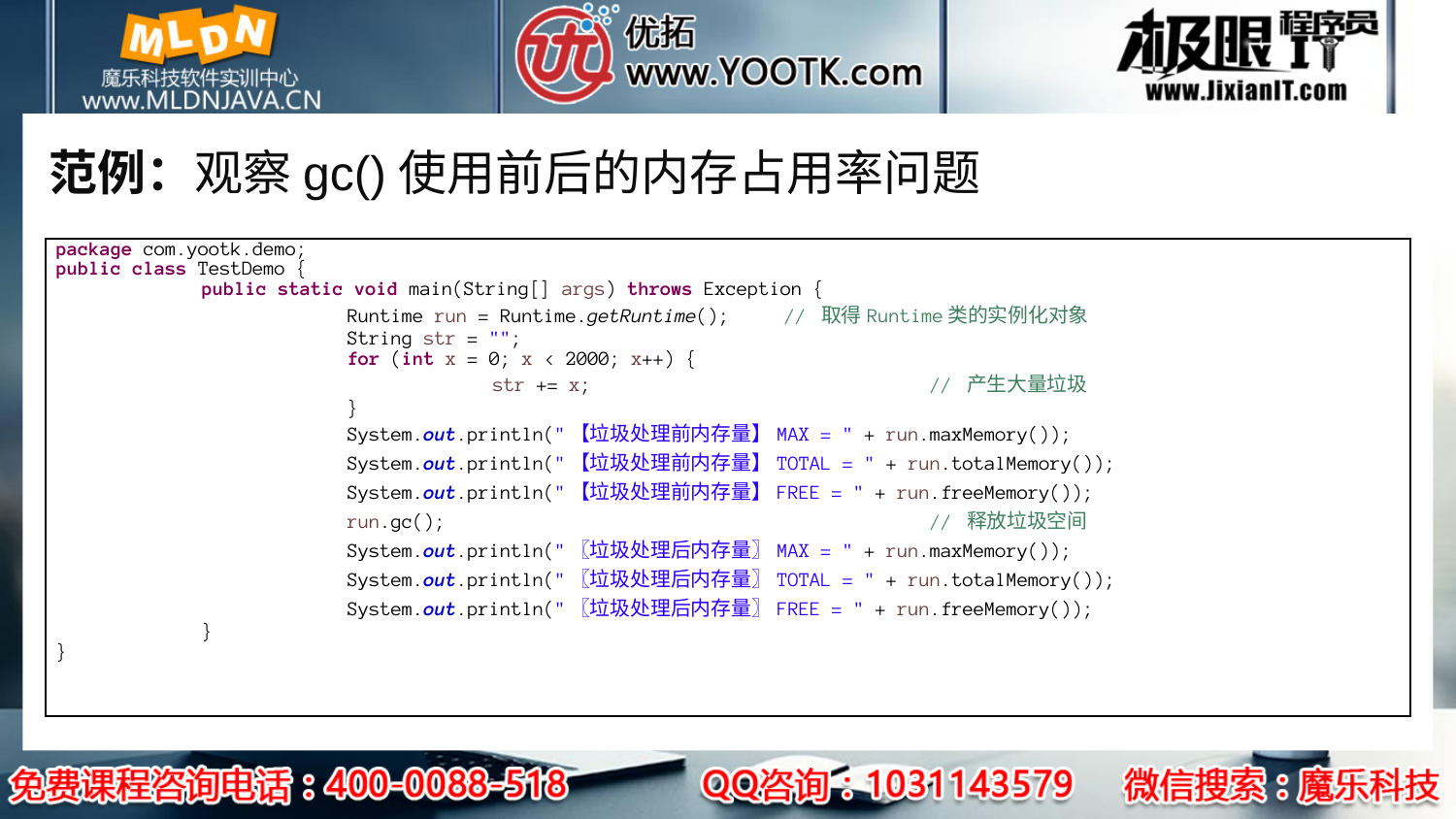

# 范例：观察gc()使用前后的内存占用率问题
| package com.yootk.demo; public class TestDemo { public static void main(String[] args) throws Exception { Runtime run = Runtime.getRuntime(); // 取得Runtime类的实例化对象 String str = ""; for (int x = 0; x < 2000; x++) { str += x; // 产生大量垃圾 } System.out.println("【垃圾处理前内存量】MAX = " + run.maxMemory()); System.out.println("【垃圾处理前内存量】TOTAL = " + run.totalMemory()); System.out.println("【垃圾处理前内存量】FREE = " + run.freeMemory()); run.gc(); // 释放垃圾空间 System.out.println("〖垃圾处理后内存量〗MAX = " + run.maxMemory()); System.out.println("〖垃圾处理后内存量〗TOTAL = " + run.totalMemory()); System.out.println("〖垃圾处理后内存量〗FREE = " + run.freeMemory()); } } |
| --- |